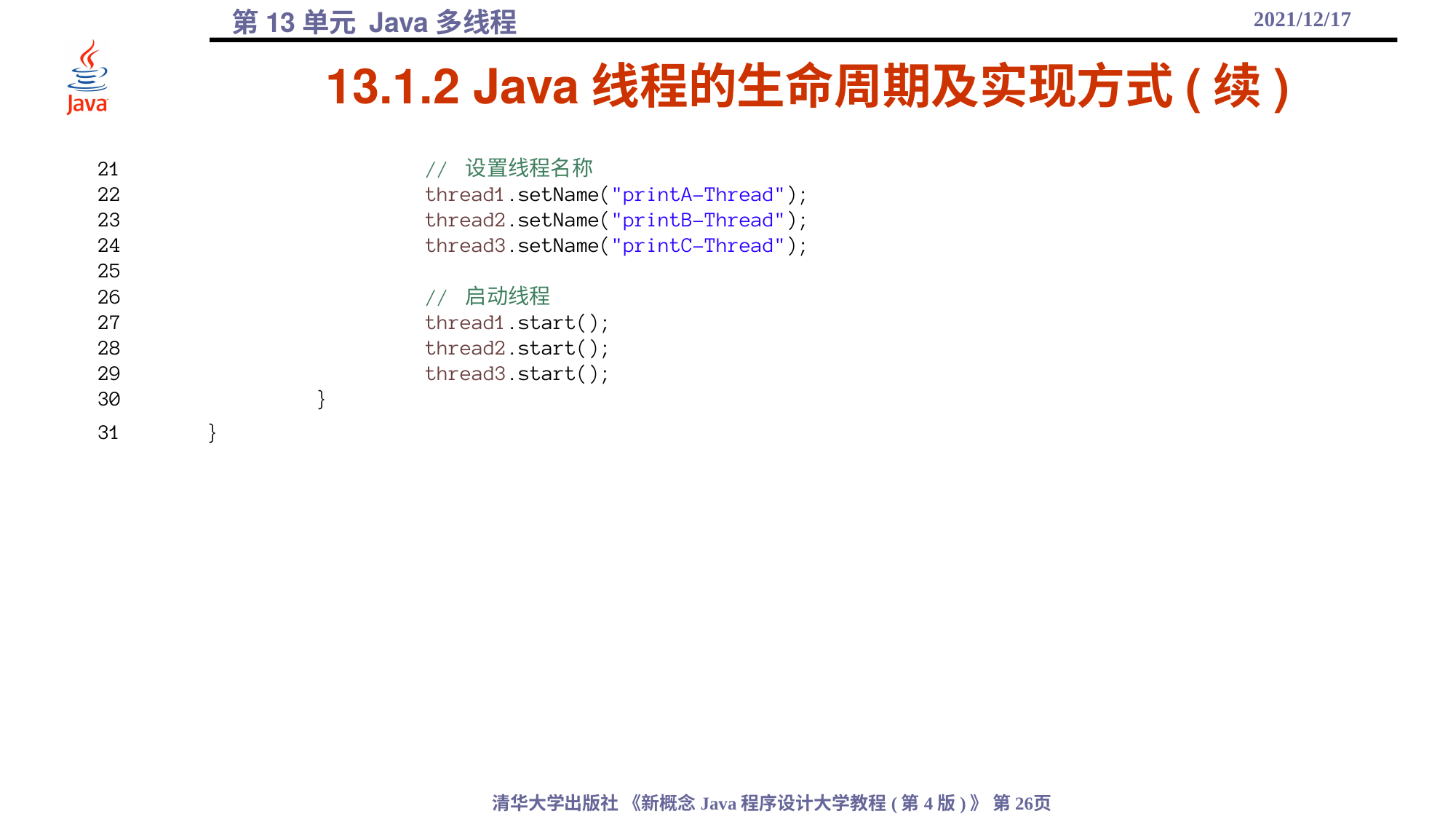

2021/12/17
# 13.1.2 Java线程的生命周期及实现方式(续)

21			// 设置线程名称
22			thread1.setName("printA-Thread");
23			thread2.setName("printB-Thread");
24			thread3.setName("printC-Thread");
25
26			// 启动线程
27			thread1.start();
28			thread2.start();
29			thread3.start();
30		}
31	}